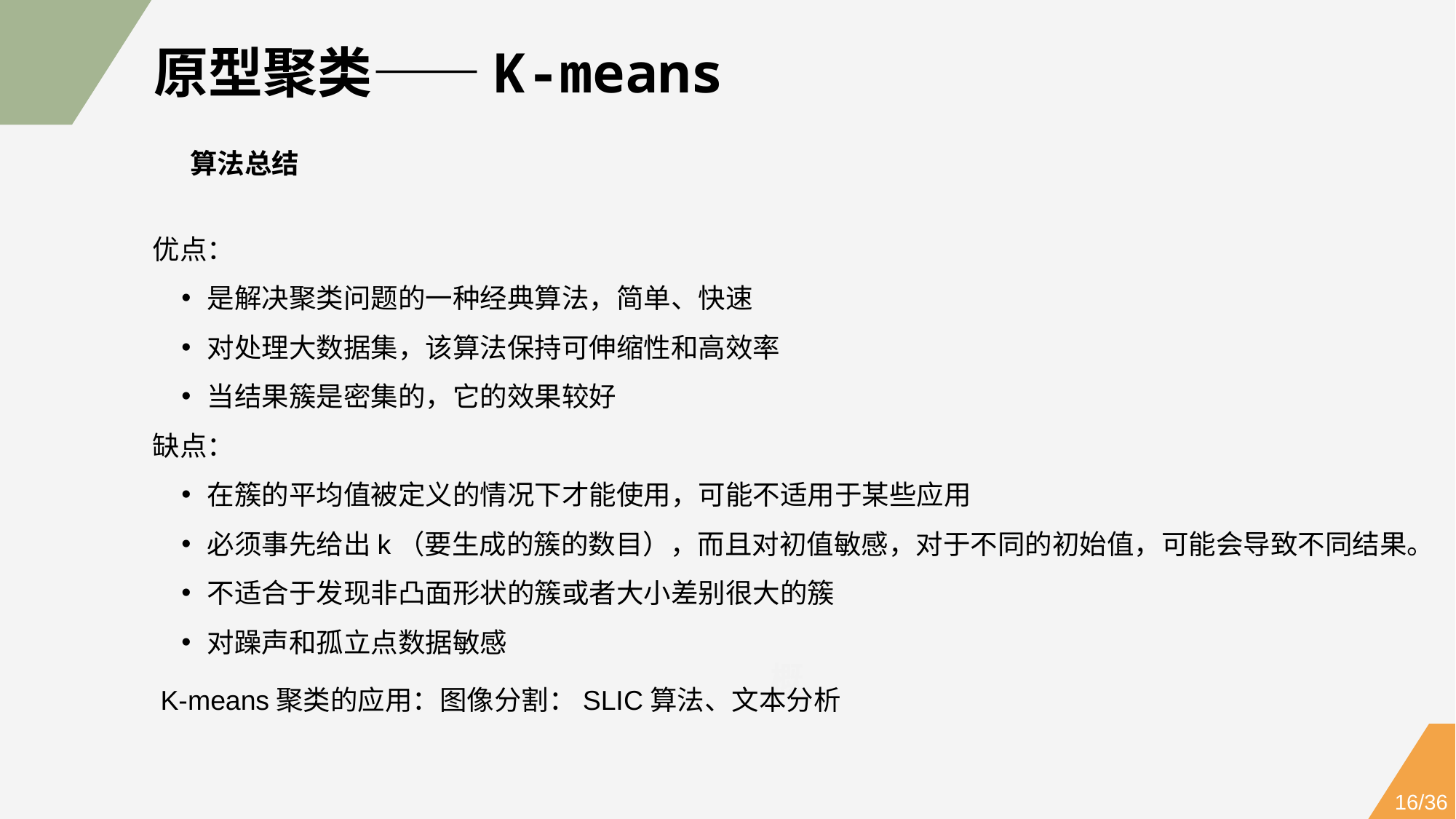

原型聚类——K-means

算法总结

优点：
是解决聚类问题的一种经典算法，简单、快速
对处理大数据集，该算法保持可伸缩性和高效率
当结果簇是密集的，它的效果较好
缺点：
在簇的平均值被定义的情况下才能使用，可能不适用于某些应用
必须事先给出k（要生成的簇的数目），而且对初值敏感，对于不同的初始值，可能会导致不同结果。
不适合于发现非凸面形状的簇或者大小差别很大的簇
对躁声和孤立点数据敏感
概
K-means聚类的应用：图像分割：SLIC算法、文本分析